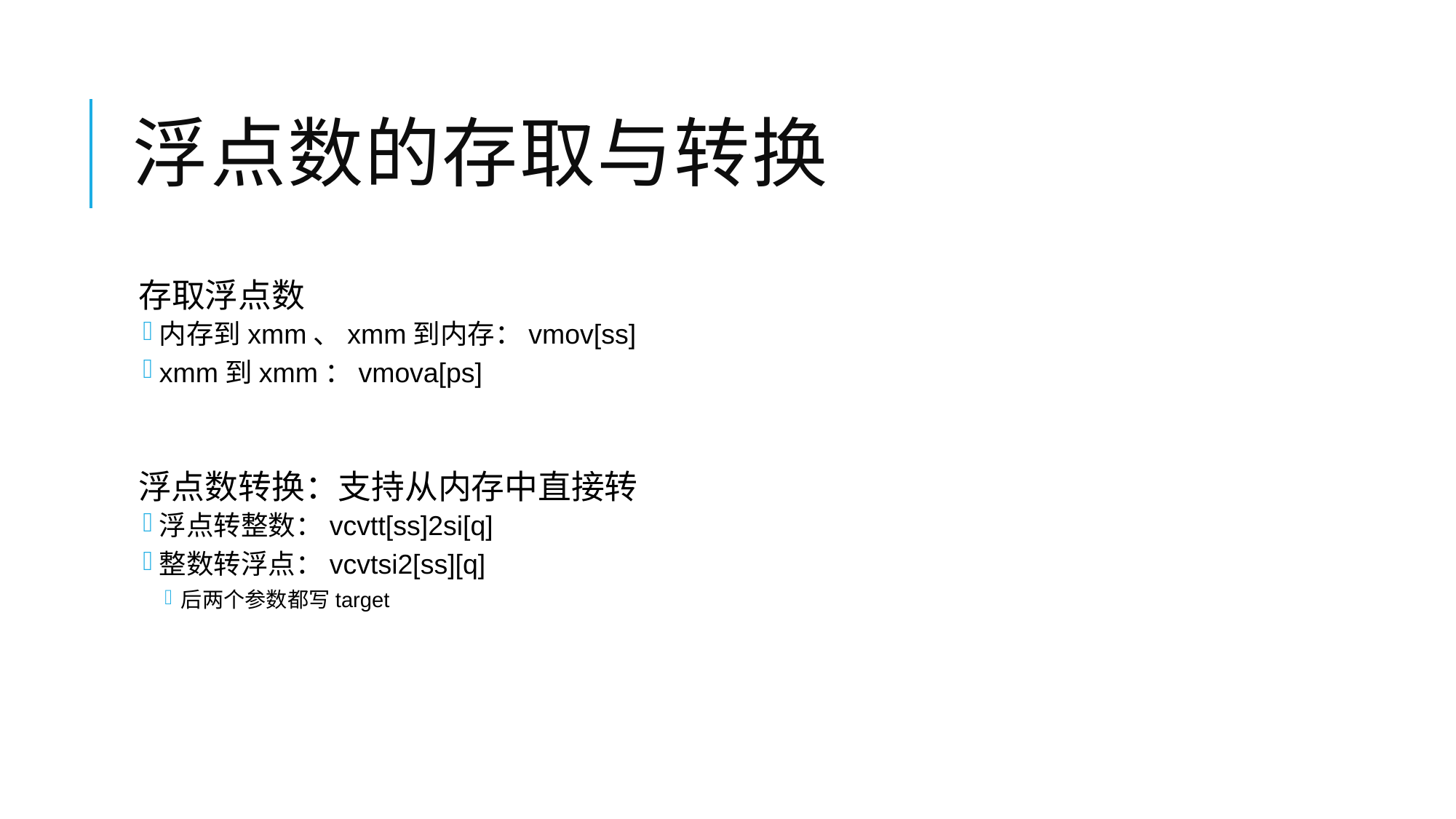

# 浮点数的存取与转换
存取浮点数
内存到xmm、xmm到内存：vmov[ss]
xmm到xmm：vmova[ps]

浮点数转换：支持从内存中直接转
浮点转整数：vcvtt[ss]2si[q]
整数转浮点：vcvtsi2[ss][q]
后两个参数都写target